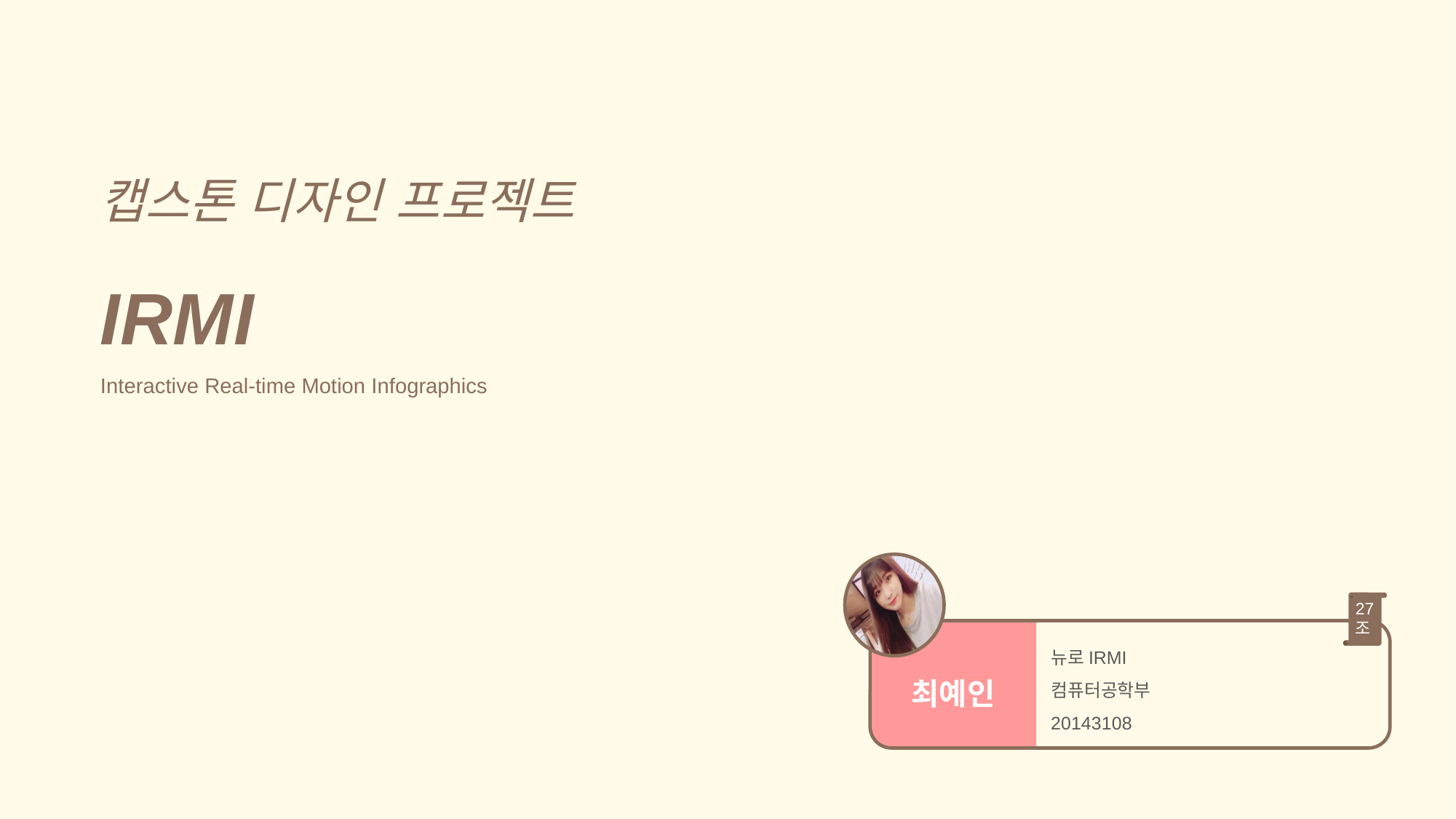

캡스톤 디자인 프로젝트
IRMI
Interactive Real-time Motion Infographics

27조

뉴로IRMI
컴퓨터공학부
20143108
최예인